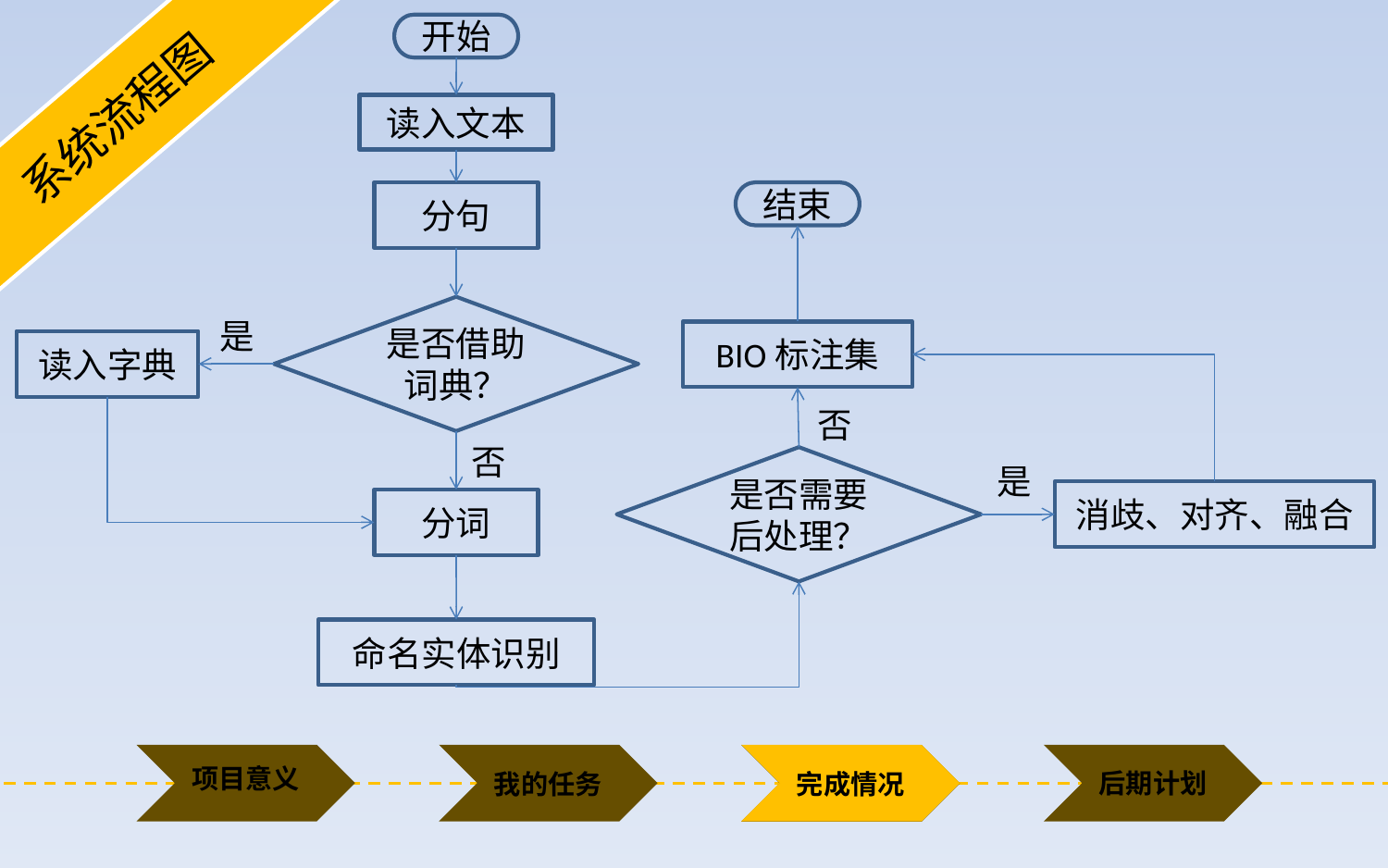

开始
系统流程图
读入文本
分句
结束
是否借助词典？
是
BIO标注集
读入字典
否
否
是否需要后处理？
是
消歧、对齐、融合
分词
命名实体识别

项目意义
后期计划
我的任务
完成情况